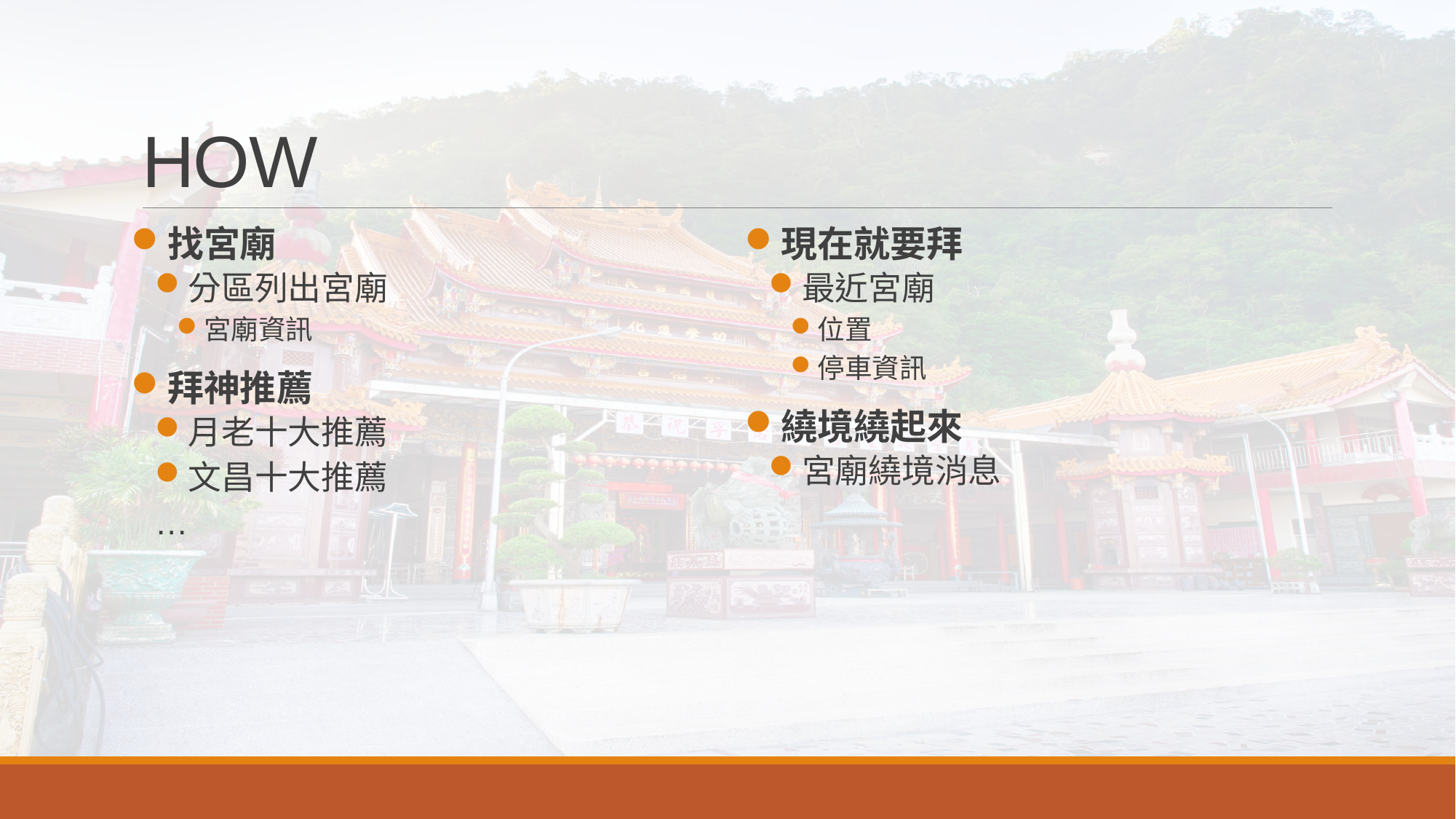

# HOW
找宮廟
分區列出宮廟
宮廟資訊
拜神推薦
月老十大推薦
文昌十大推薦
…

現在就要拜
最近宮廟
位置
停車資訊
繞境繞起來
宮廟繞境消息